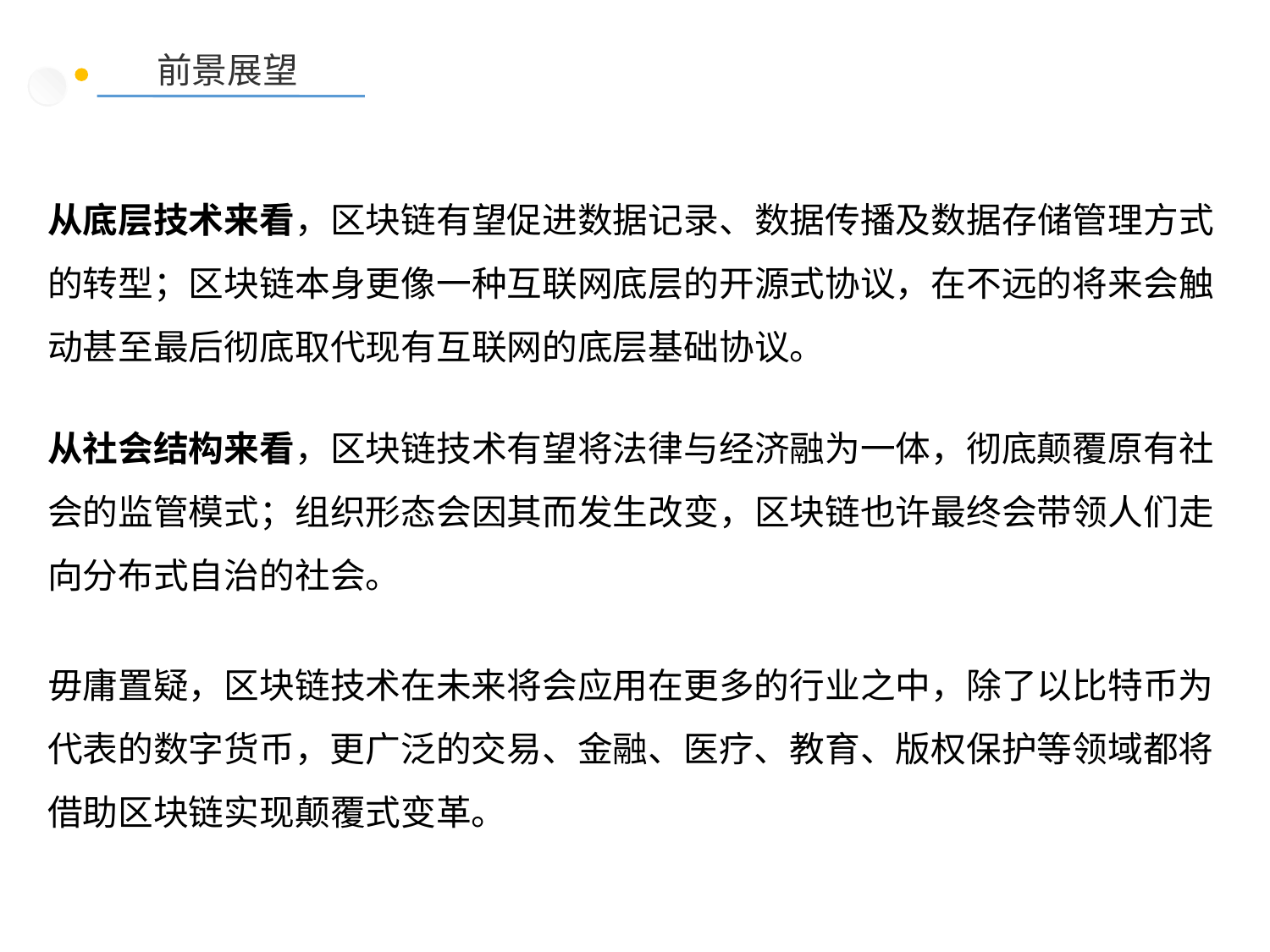

前景展望

从底层技术来看，区块链有望促进数据记录、数据传播及数据存储管理方式的转型；区块链本身更像一种互联网底层的开源式协议，在不远的将来会触动甚至最后彻底取代现有互联网的底层基础协议。
从社会结构来看，区块链技术有望将法律与经济融为一体，彻底颠覆原有社会的监管模式；组织形态会因其而发生改变，区块链也许最终会带领人们走向分布式自治的社会。
毋庸置疑，区块链技术在未来将会应用在更多的行业之中，除了以比特币为代表的数字货币，更广泛的交易、金融、医疗、教育、版权保护等领域都将借助区块链实现颠覆式变革。